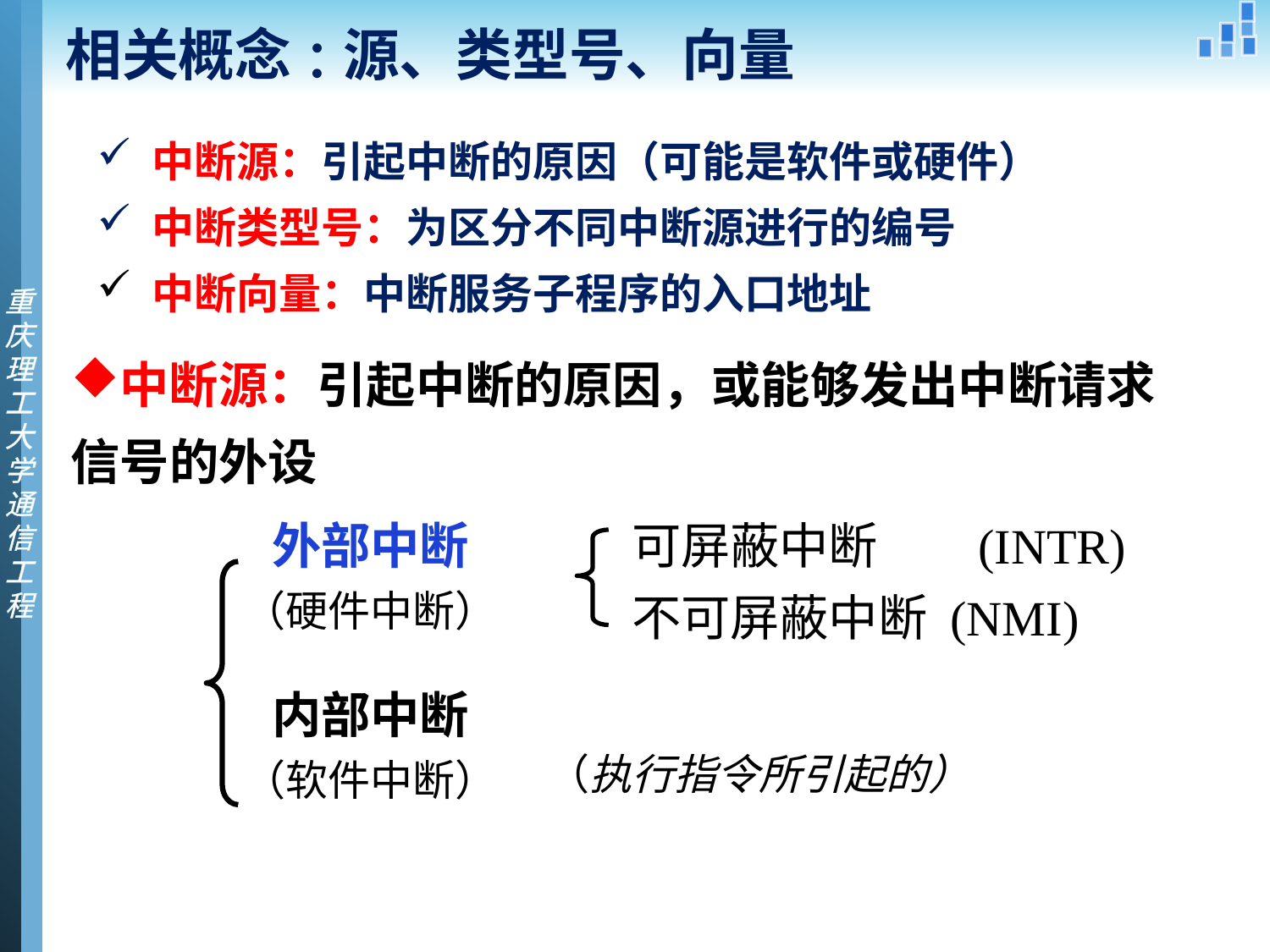

相关概念:源、类型号、向量
 中断源：引起中断的原因（可能是软件或硬件）
 中断类型号：为区分不同中断源进行的编号
 中断向量：中断服务子程序的入口地址
中断源：引起中断的原因，或能够发出中断请求信号的外设
外部中断
（硬件中断）

内部中断
（软件中断）
可屏蔽中断	   (INTR)
不可屏蔽中断 (NMI)

（执行指令所引起的）